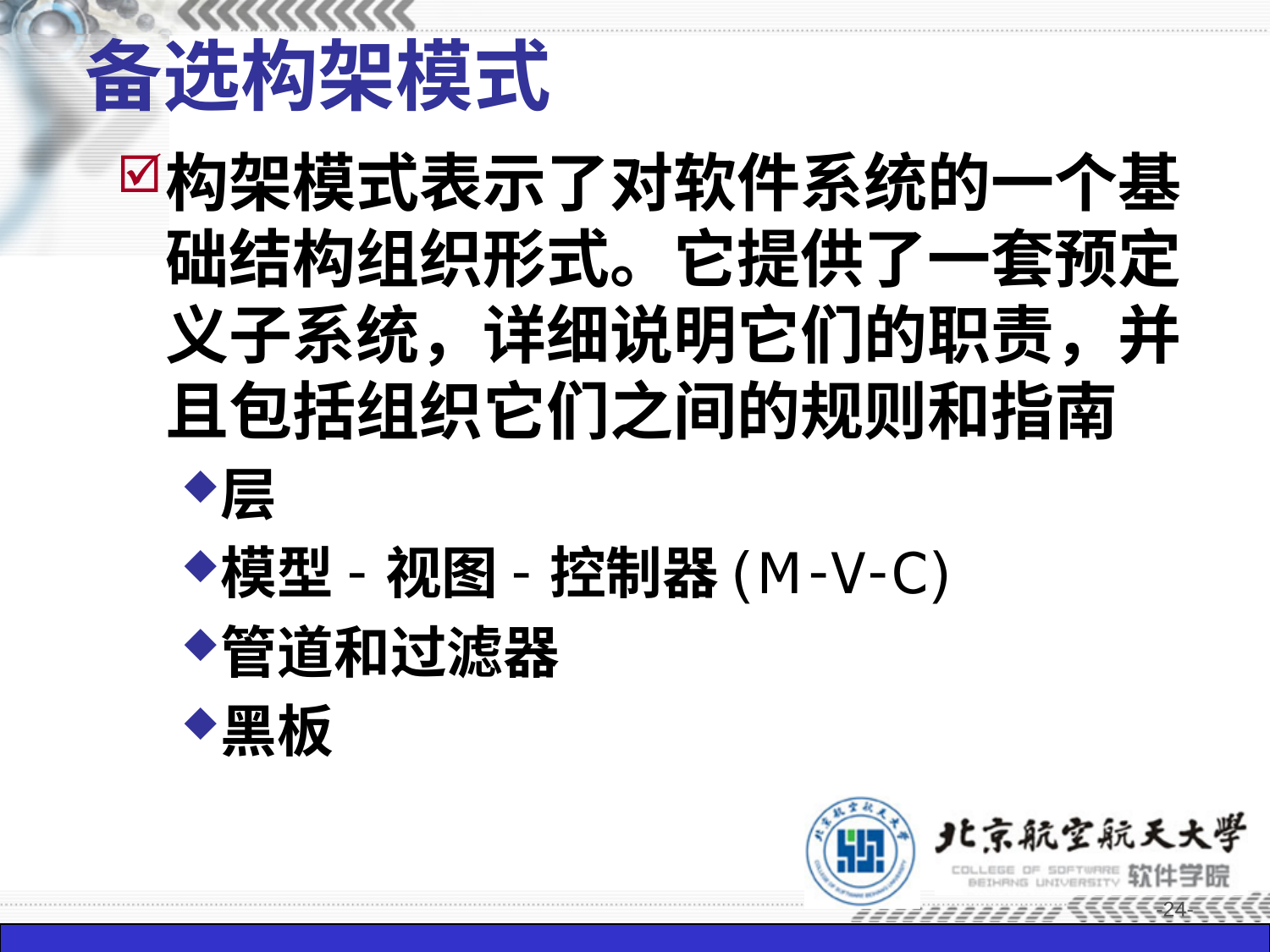

# 备选构架模式
构架模式表示了对软件系统的一个基础结构组织形式。它提供了一套预定义子系统，详细说明它们的职责，并且包括组织它们之间的规则和指南
层
模型-视图-控制器(M-V-C)
管道和过滤器
黑板
-24-